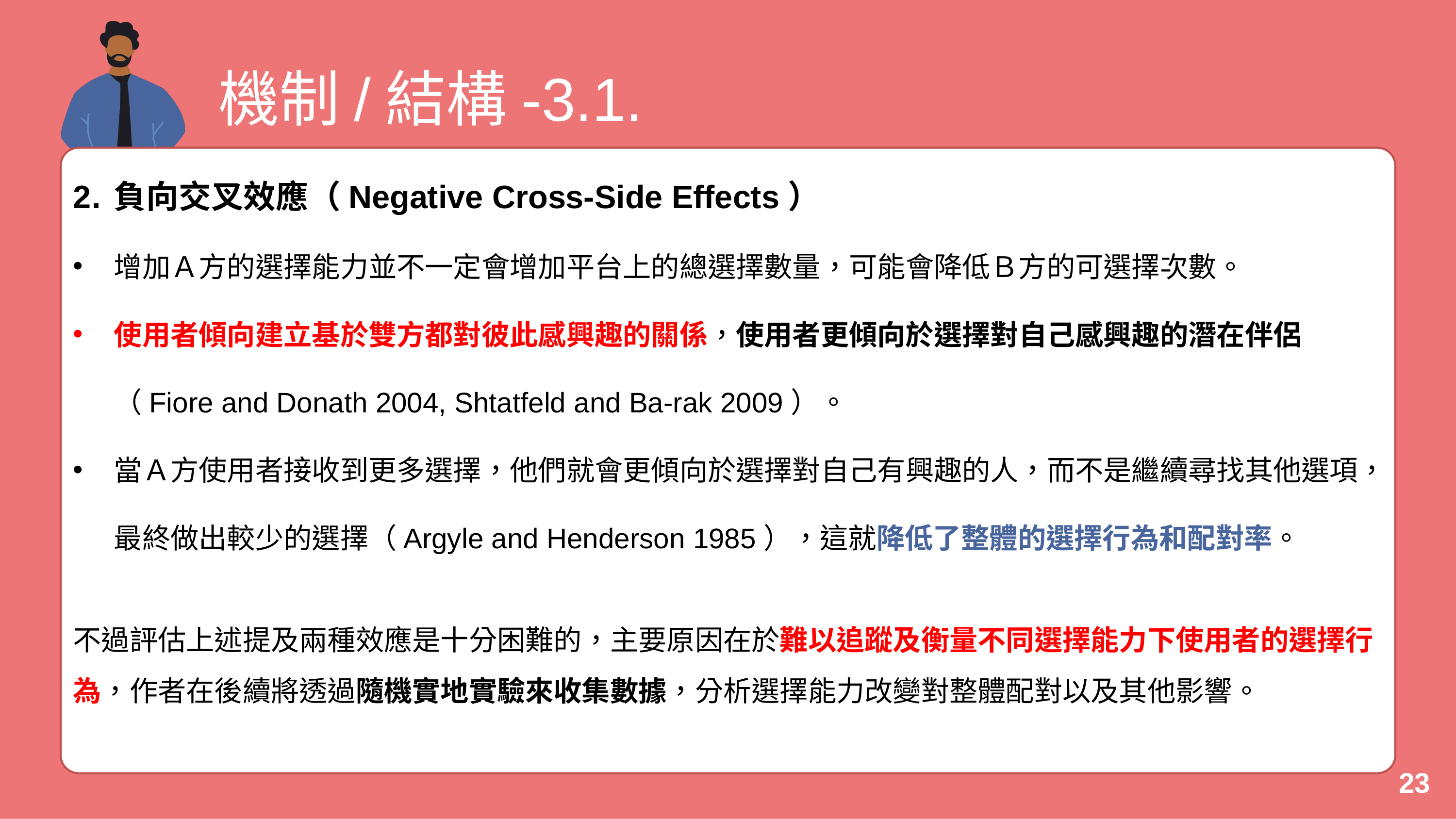

機制/結構-3.1.
負向交叉效應（Negative Cross-Side Effects）
增加Ａ方的選擇能力並不一定會增加平台上的總選擇數量，可能會降低Ｂ方的可選擇次數。
使用者傾向建立基於雙方都對彼此感興趣的關係，使用者更傾向於選擇對自己感興趣的潛在伴侶（Fiore and Donath 2004, Shtatfeld and Ba-rak 2009）。
當Ａ方使用者接收到更多選擇，他們就會更傾向於選擇對自己有興趣的人，而不是繼續尋找其他選項，最終做出較少的選擇（Argyle and Henderson 1985），這就降低了整體的選擇行為和配對率。

不過評估上述提及兩種效應是十分困難的，主要原因在於難以追蹤及衡量不同選擇能力下使用者的選擇行為，作者在後續將透過隨機實地實驗來收集數據，分析選擇能力改變對整體配對以及其他影響。
23